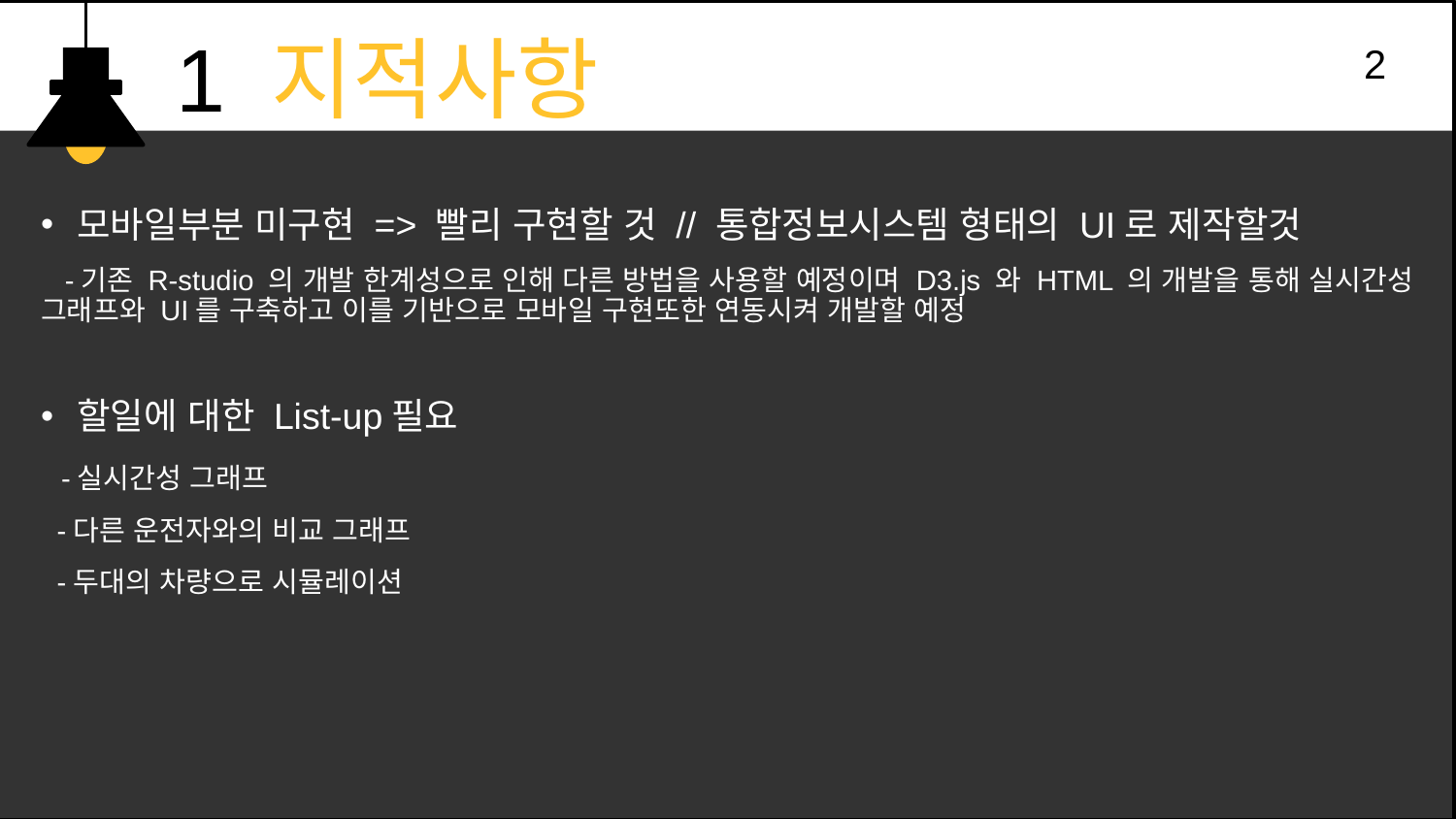

1 지적사항
2
모바일부분 미구현 => 빨리 구현할 것 // 통합정보시스템 형태의 UI로 제작할것
   -기존 R-studio 의 개발 한계성으로 인해 다른 방법을 사용할 예정이며 D3.js 와 HTML 의 개발을 통해 실시간성 그래프와 UI를 구축하고 이를 기반으로 모바일 구현또한 연동시켜 개발할 예정

할일에 대한 List-up필요
  -실시간성 그래프
  -다른 운전자와의 비교 그래프
  -두대의 차량으로 시뮬레이션